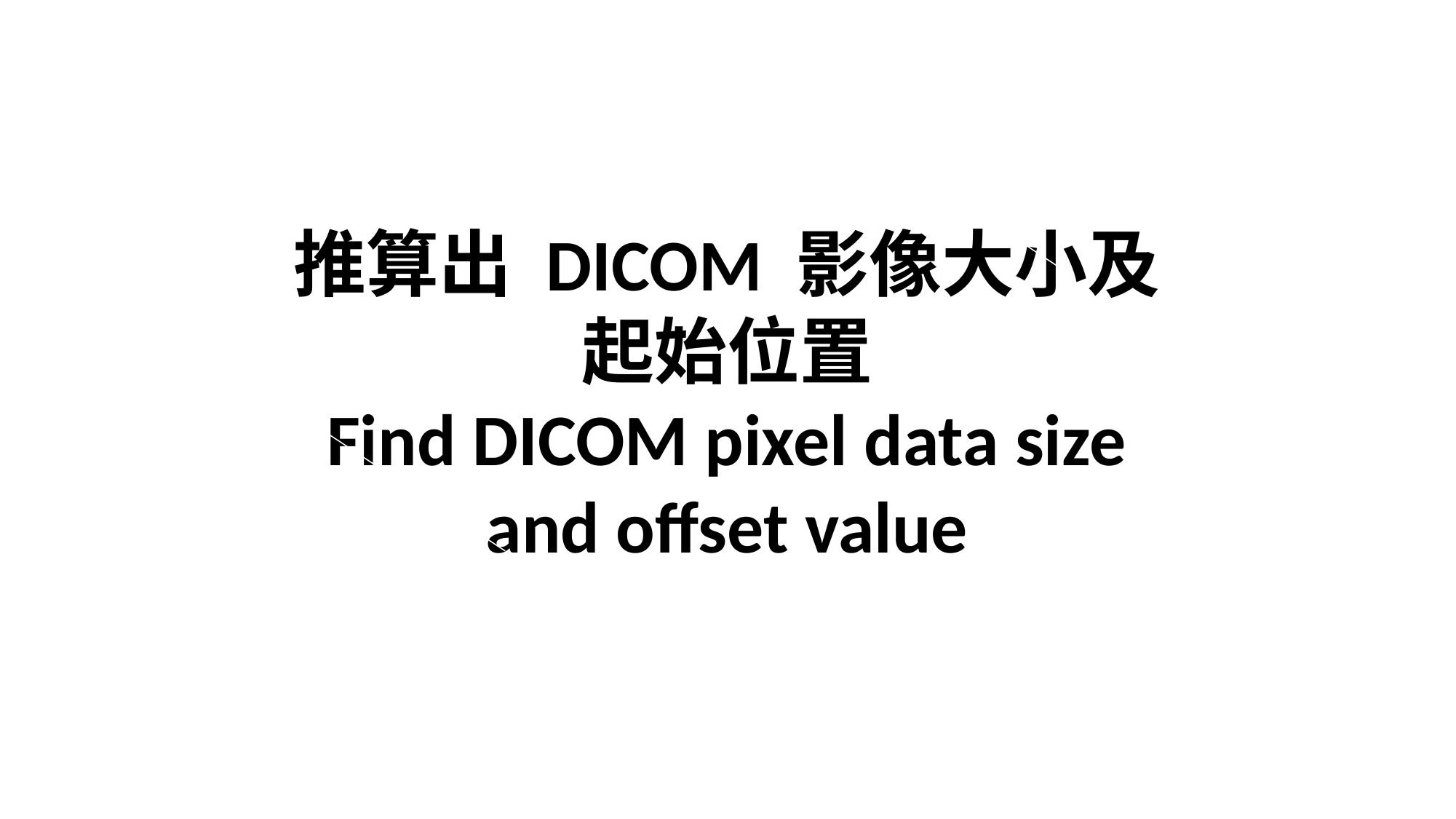

推算出 DICOM 影像大小及起始位置
Find DICOM pixel data size and offset value